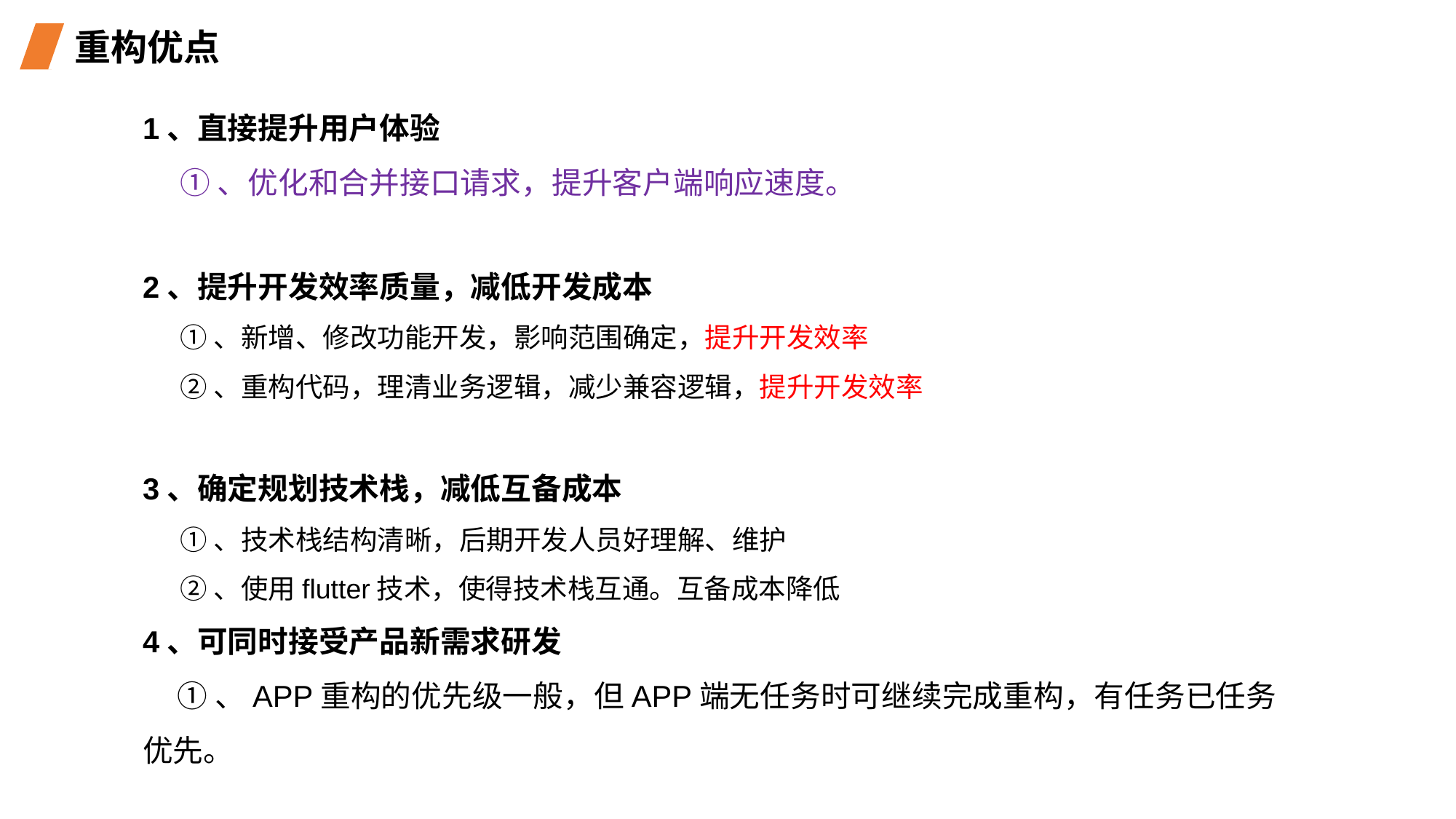

重构优点

1、直接提升用户体验
      ①、优化和合并接口请求，提升客户端响应速度。

2、提升开发效率质量，减低开发成本
      ①、新增、修改功能开发，影响范围确定，提升开发效率
      ②、重构代码，理清业务逻辑，减少兼容逻辑，提升开发效率

3、确定规划技术栈，减低互备成本
      ①、技术栈结构清晰，后期开发人员好理解、维护
      ②、使用flutter技术，使得技术栈互通。互备成本降低
4、可同时接受产品新需求研发
     ①、APP重构的优先级一般，但APP端无任务时可继续完成重构，有任务已任务优先。